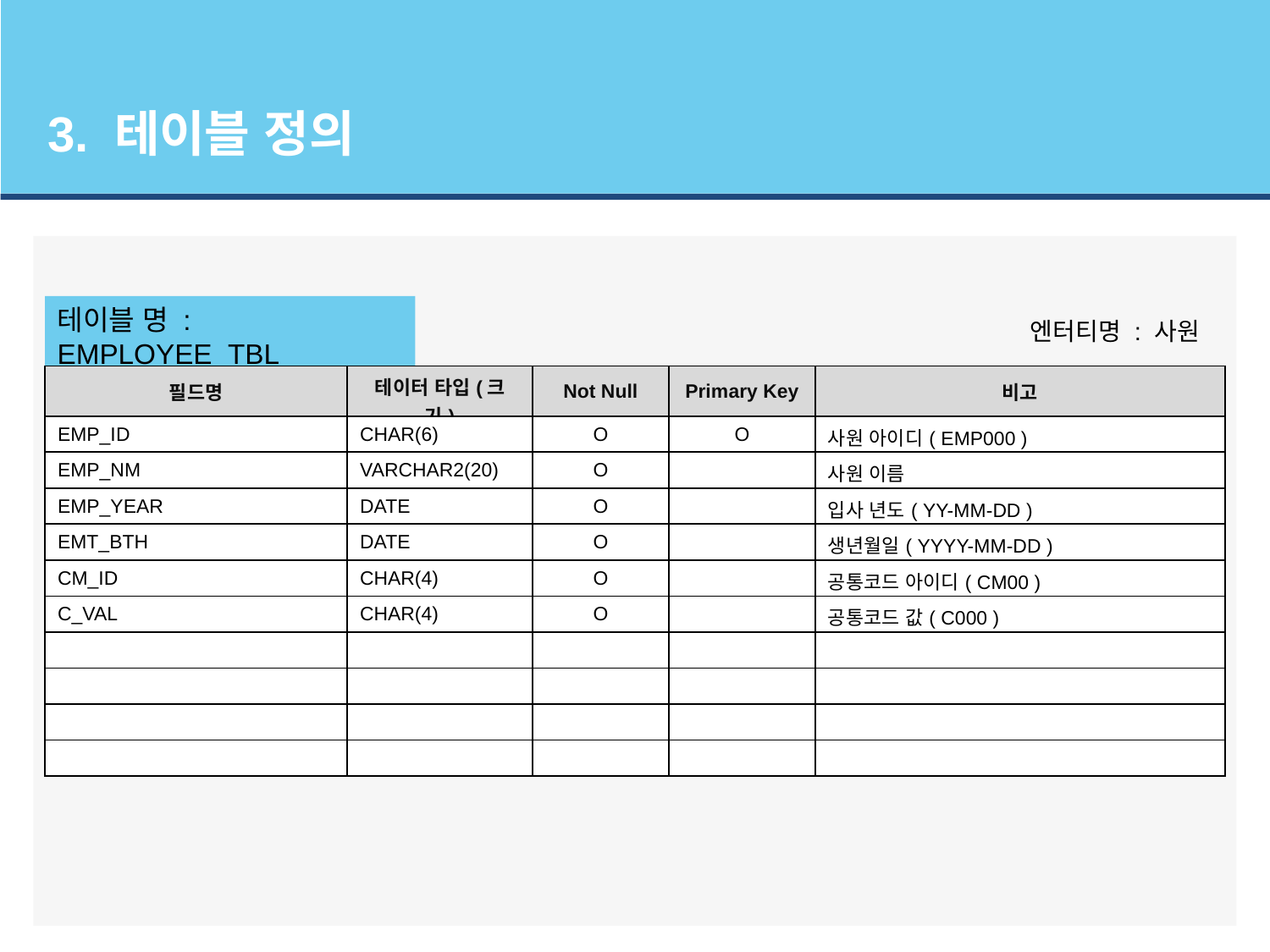

3. 테이블 정의

테이블 명 : EMPLOYEE_TBL
엔터티명 : 사원
| 필드명 | 테이터 타입(크기) | Not Null | Primary Key | 비고 |
| --- | --- | --- | --- | --- |
| EMP\_ID | CHAR(6) | O | O | 사원 아이디( EMP000 ) |
| EMP\_NM | VARCHAR2(20) | O |  | 사원 이름 |
| EMP\_YEAR | DATE | O |  | 입사 년도( YY-MM-DD ) |
| EMT\_BTH | DATE | O |  | 생년월일( YYYY-MM-DD ) |
| CM\_ID | CHAR(4) | O |  | 공통코드 아이디( CM00 ) |
| C\_VAL | CHAR(4) | O |  | 공통코드 값( C000 ) |
|  |  |  |  |  |
|  |  |  |  |  |
|  |  |  |  |  |
|  |  |  |  |  |